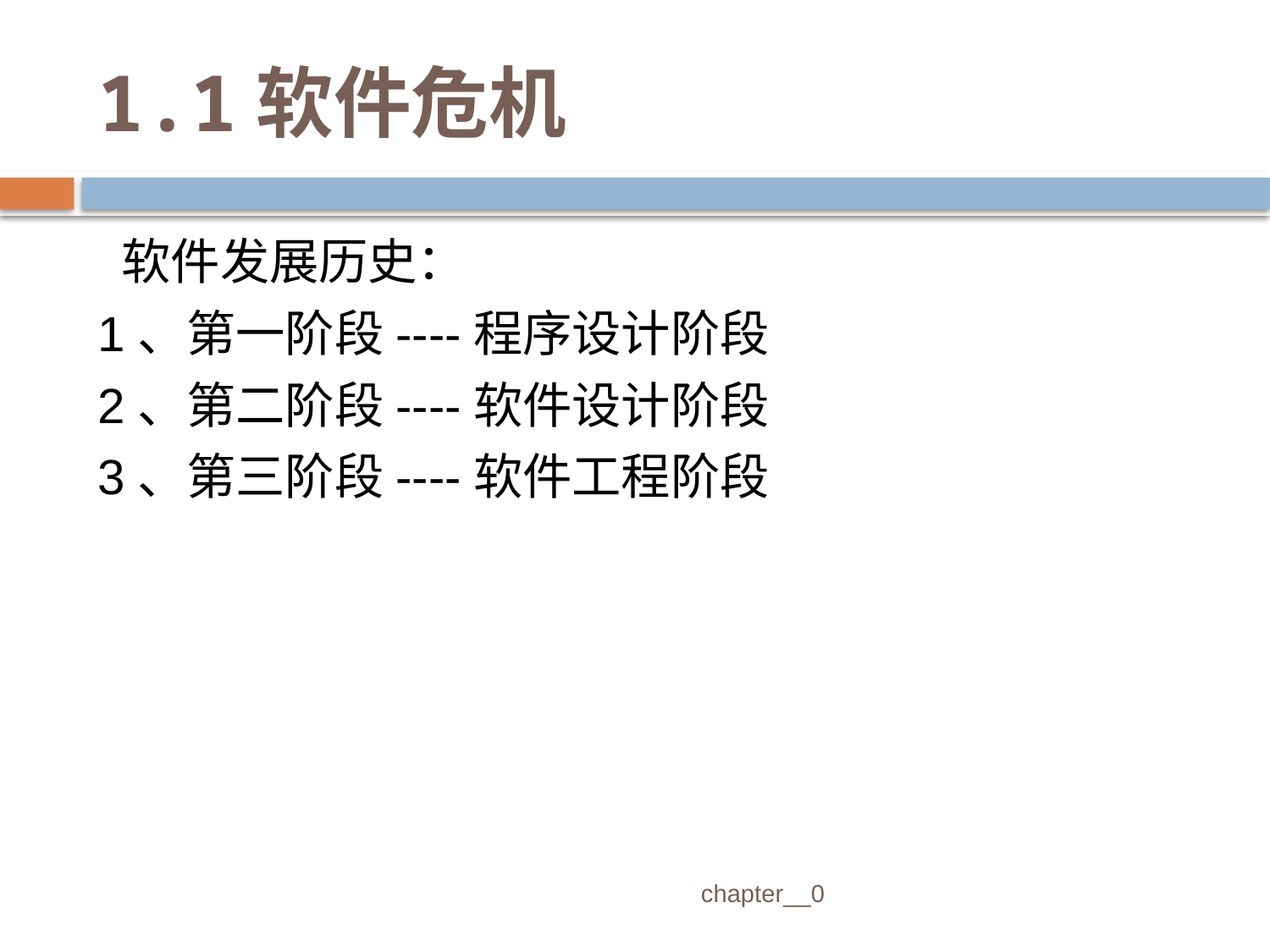

# 1.1软件危机
7
 软件发展历史：
1、第一阶段----程序设计阶段
2、第二阶段----软件设计阶段
3、第三阶段----软件工程阶段

 chapter__0